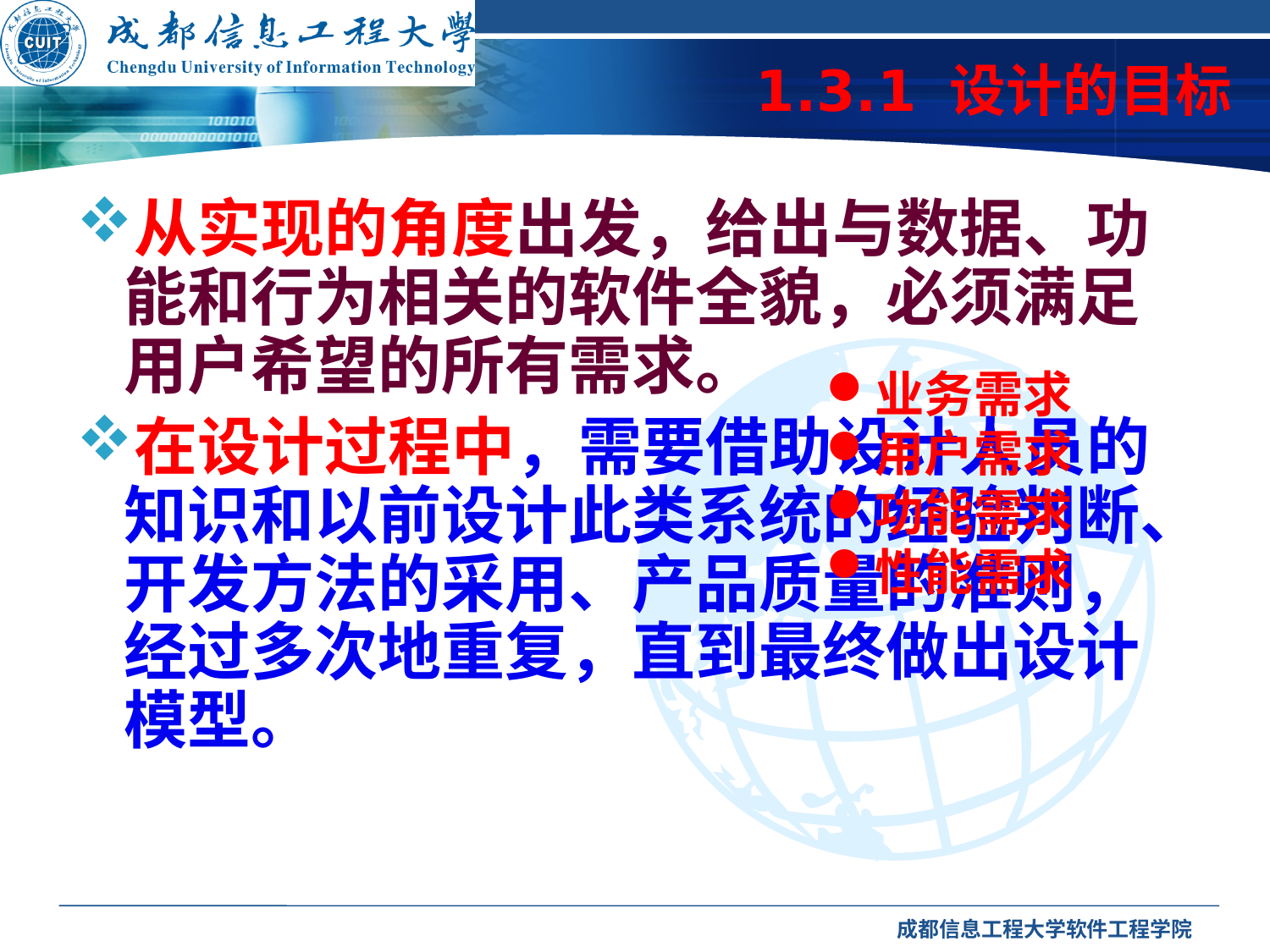

# 1.3.1 设计的目标
从实现的角度出发，给出与数据、功能和行为相关的软件全貌，必须满足用户希望的所有需求。
在设计过程中，需要借助设计人员的知识和以前设计此类系统的经验判断、开发方法的采用、产品质量的准则，经过多次地重复，直到最终做出设计模型。

业务需求
用户需求
功能需求
性能需求